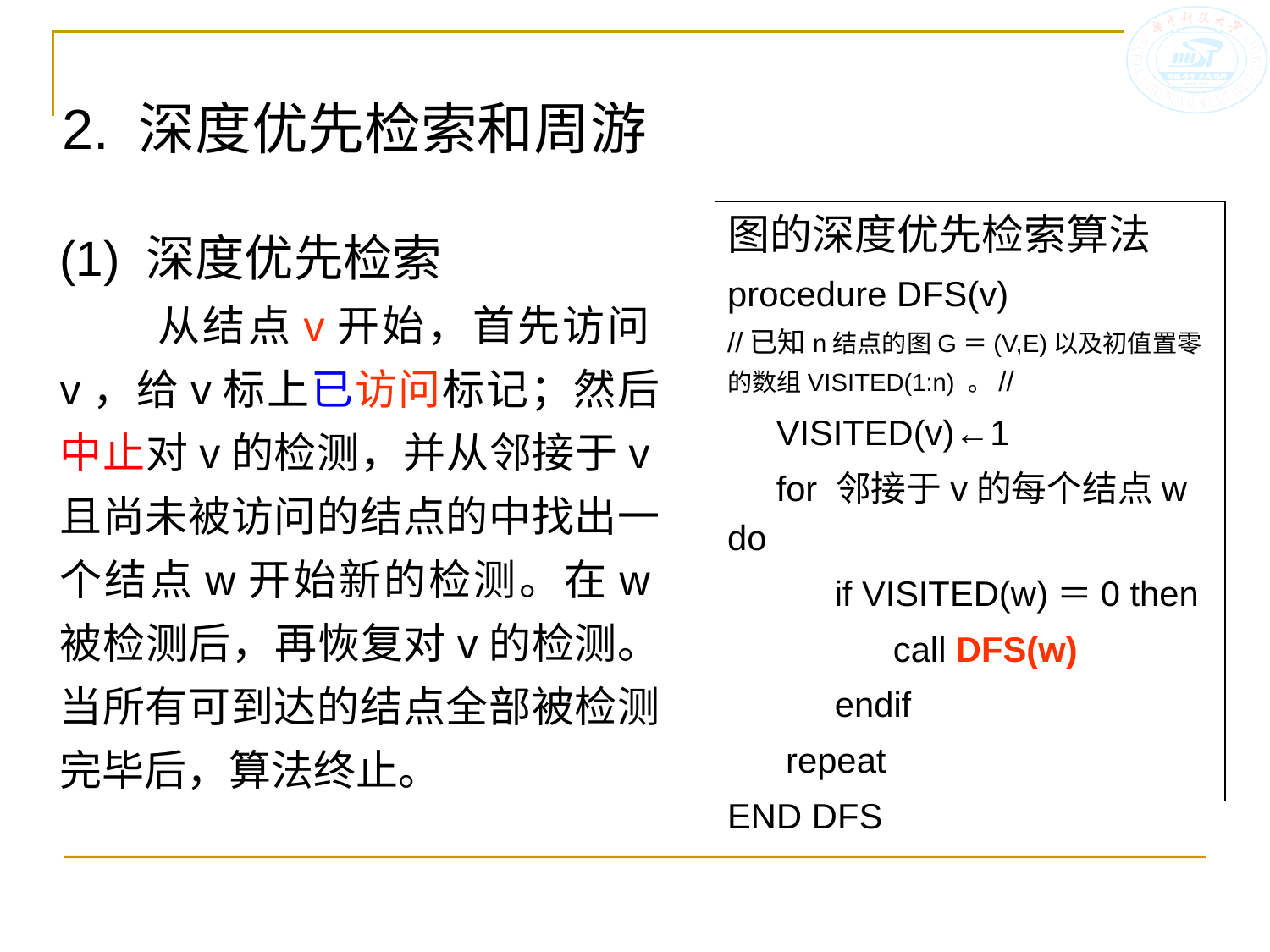

2. 深度优先检索和周游
(1) 深度优先检索
       从结点v开始，首先访问v，给v标上已访问标记；然后中止对v的检测，并从邻接于v且尚未被访问的结点的中找出一个结点w开始新的检测。在w被检测后，再恢复对v的检测。当所有可到达的结点全部被检测完毕后，算法终止。
图的深度优先检索算法
procedure DFS(v)
//已知n结点的图G＝(V,E)以及初值置零的数组VISITED(1:n) 。//
     VISITED(v)←1
     for 邻接于v的每个结点w do
           if VISITED(w)＝0 then
                 call DFS(w)
           endif
      repeat
END DFS